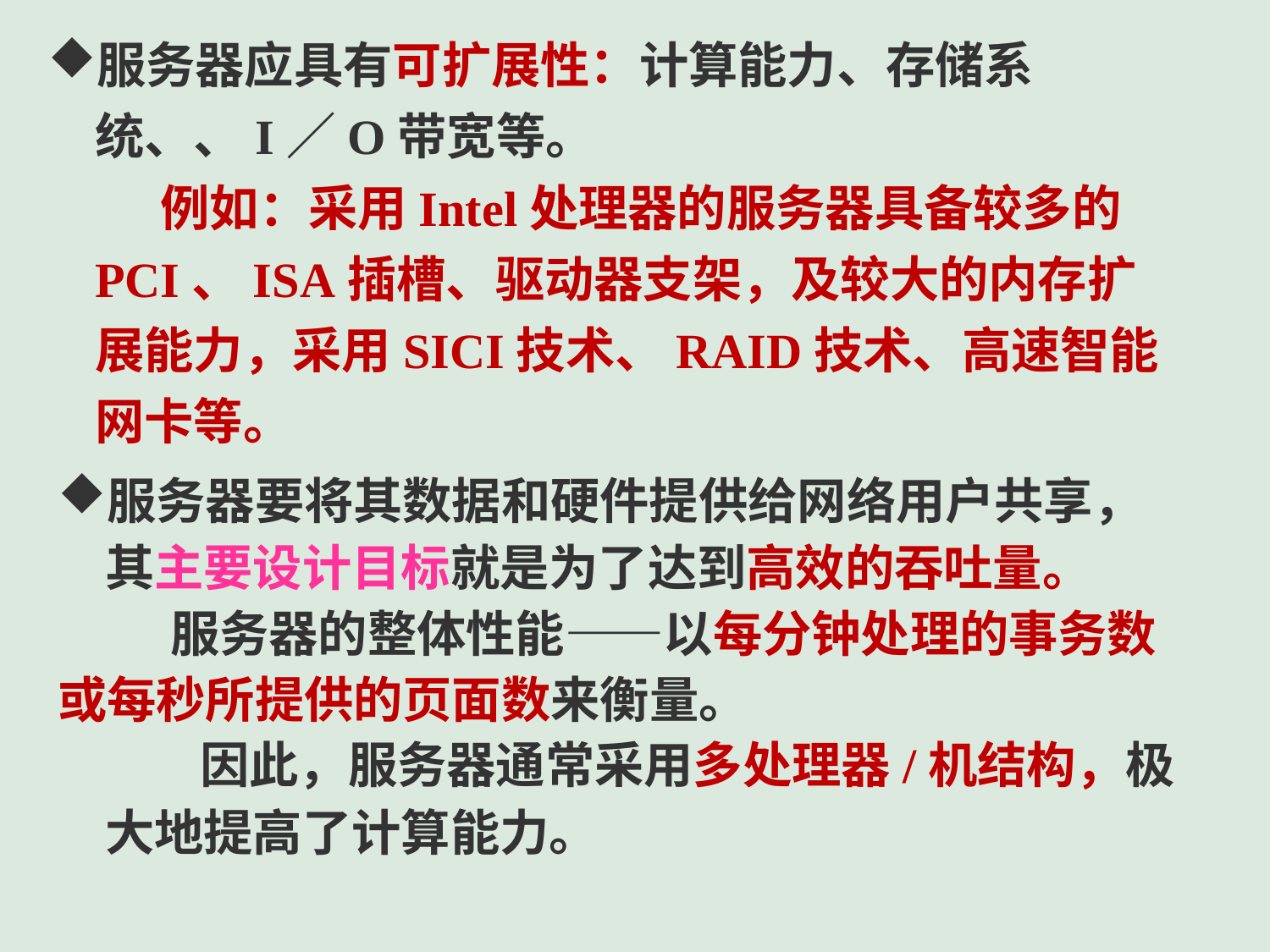

服务器应具有可扩展性：计算能力、存储系统、、I／O带宽等。
         例如：采用Intel处理器的服务器具备较多的PCI、ISA插槽、驱动器支架，及较大的内存扩展能力，采用SICI技术、RAID技术、高速智能网卡等。
服务器要将其数据和硬件提供给网络用户共享，其主要设计目标就是为了达到高效的吞吐量。
         服务器的整体性能——以每分钟处理的事务数或每秒所提供的页面数来衡量。
          因此，服务器通常采用多处理器/机结构，极大地提高了计算能力。
77